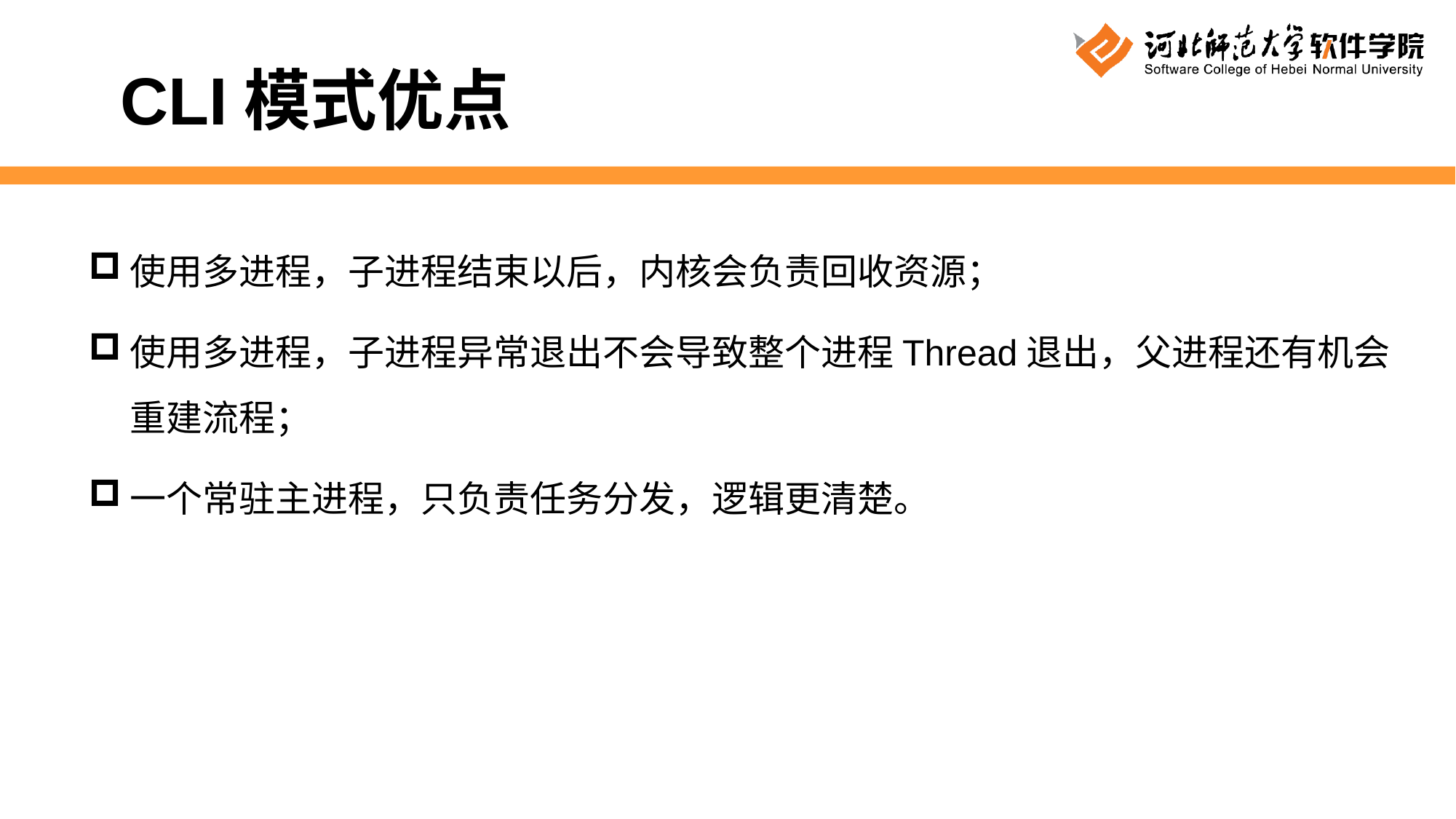

CLI模式优点
使用多进程，子进程结束以后，内核会负责回收资源；
使用多进程，子进程异常退出不会导致整个进程Thread退出，父进程还有机会重建流程；
一个常驻主进程，只负责任务分发，逻辑更清楚。